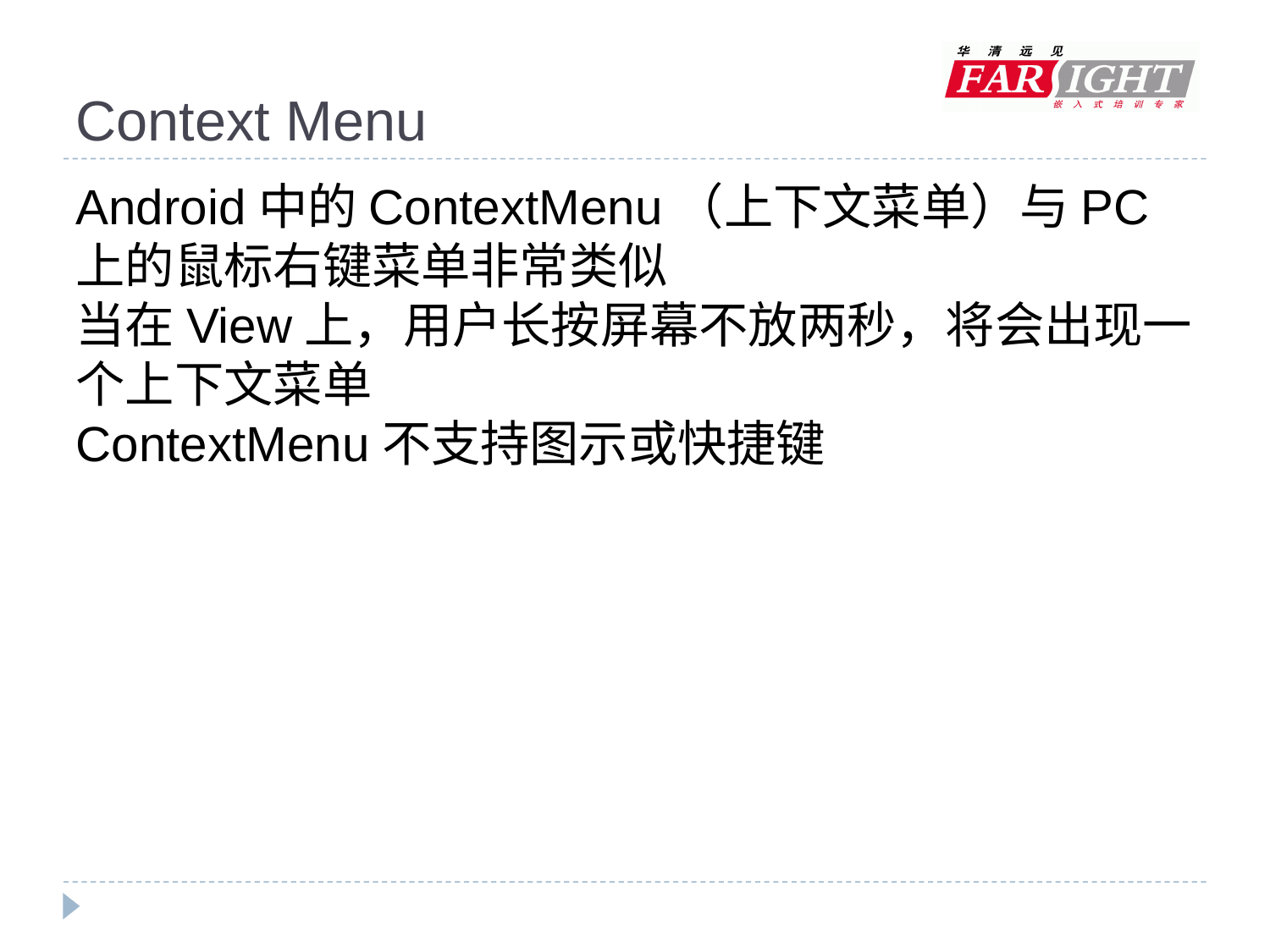

# Context Menu
Android中的ContextMenu（上下文菜单）与PC上的鼠标右键菜单非常类似
当在View上，用户长按屏幕不放两秒，将会出现一个上下文菜单
ContextMenu不支持图示或快捷键